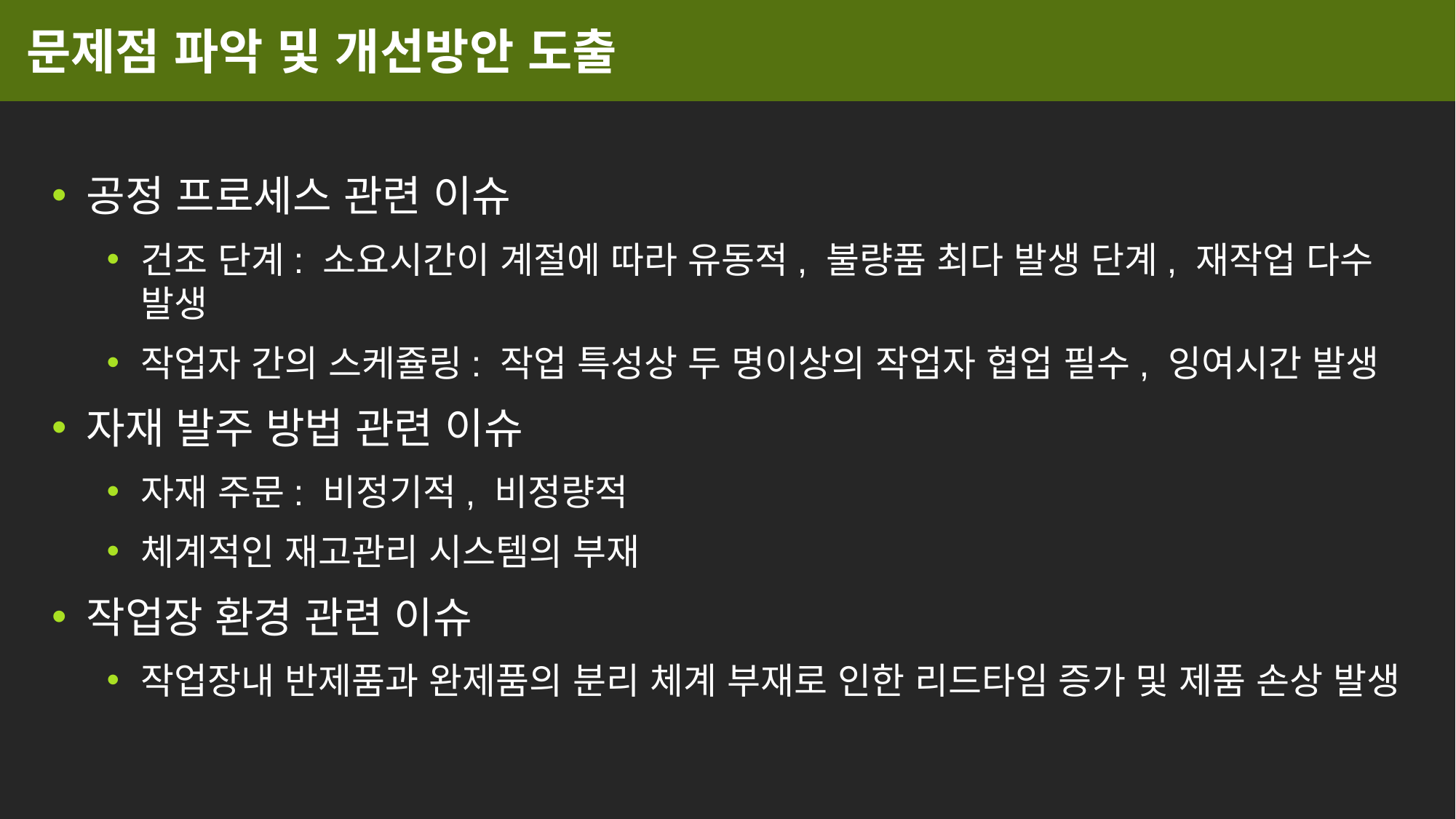

# 문제점 파악 및 개선방안 도출
공정 프로세스 관련 이슈
건조 단계: 소요시간이 계절에 따라 유동적, 불량품 최다 발생 단계, 재작업 다수 발생
작업자 간의 스케쥴링: 작업 특성상 두 명이상의 작업자 협업 필수, 잉여시간 발생
자재 발주 방법 관련 이슈
자재 주문: 비정기적, 비정량적
체계적인 재고관리 시스템의 부재
작업장 환경 관련 이슈
작업장내 반제품과 완제품의 분리 체계 부재로 인한 리드타임 증가 및 제품 손상 발생